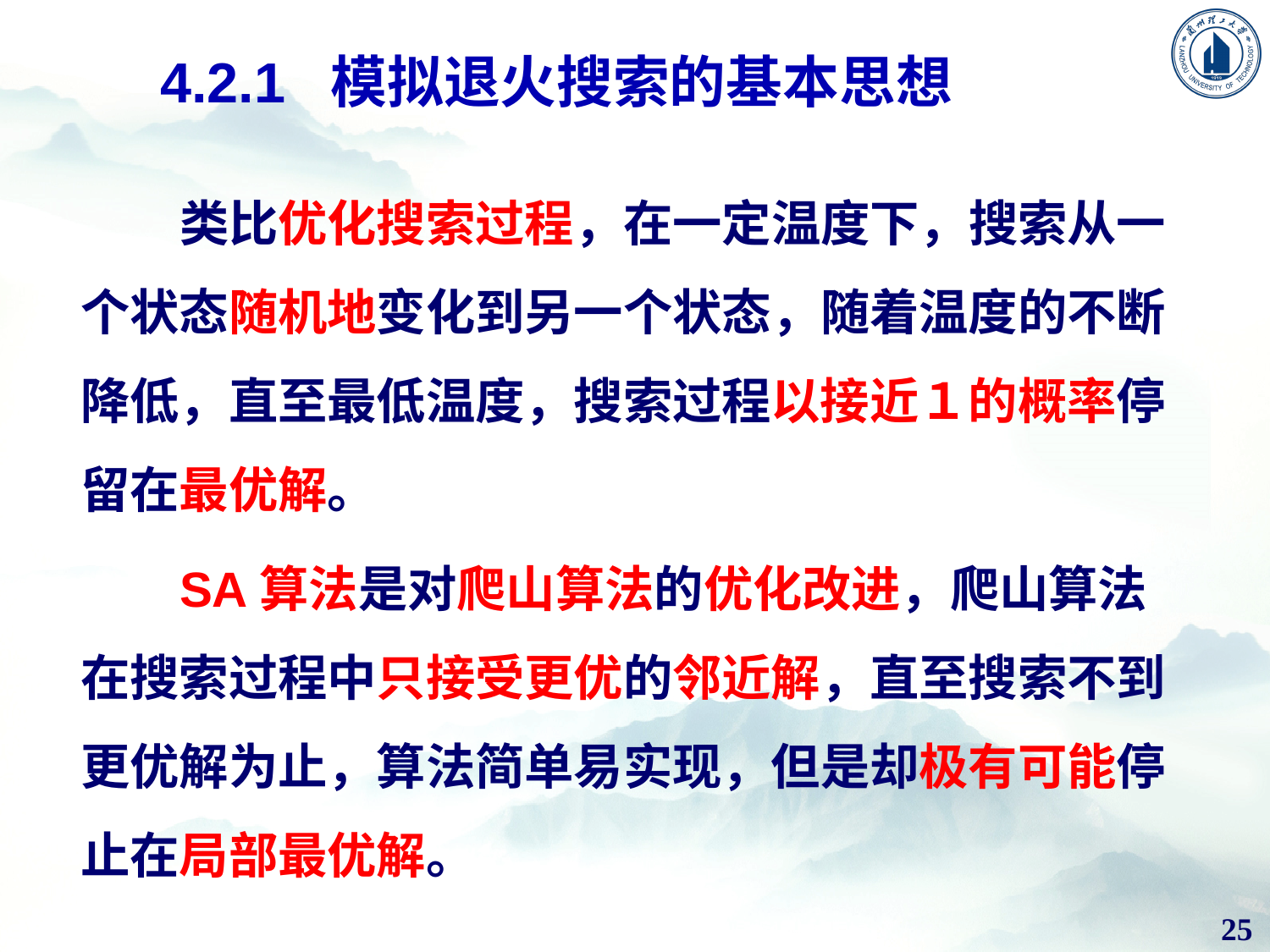

4.2.1  模拟退火搜索的基本思想
类比优化搜索过程，在一定温度下，搜索从一个状态随机地变化到另一个状态，随着温度的不断降低，直至最低温度，搜索过程以接近１的概率停留在最优解。
SA算法是对爬山算法的优化改进，爬山算法在搜索过程中只接受更优的邻近解，直至搜索不到更优解为止，算法简单易实现，但是却极有可能停止在局部最优解。
25